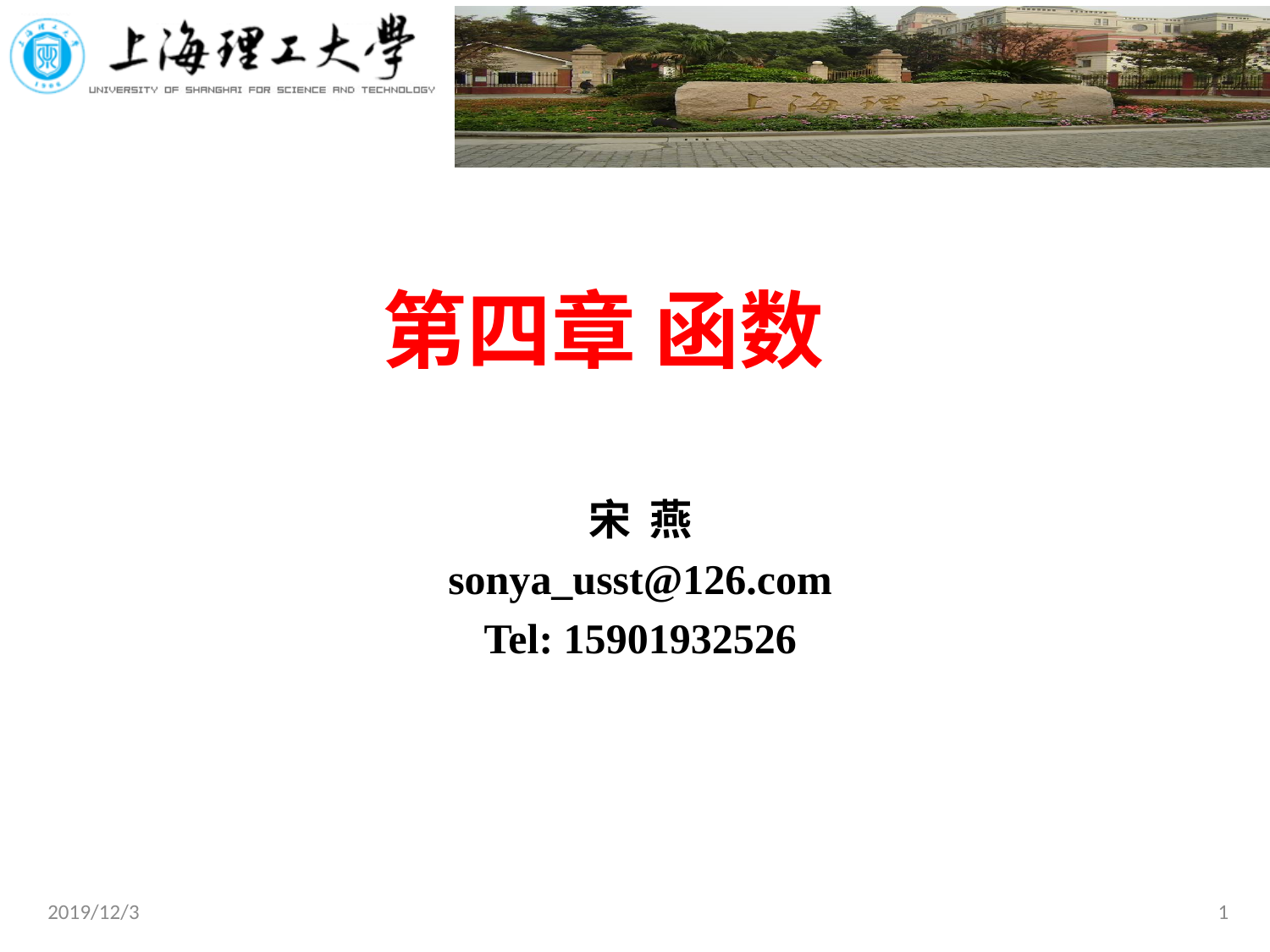

# 第四章 函数
宋  燕
sonya_usst@126.com
Tel: 15901932526
2019/12/3
1